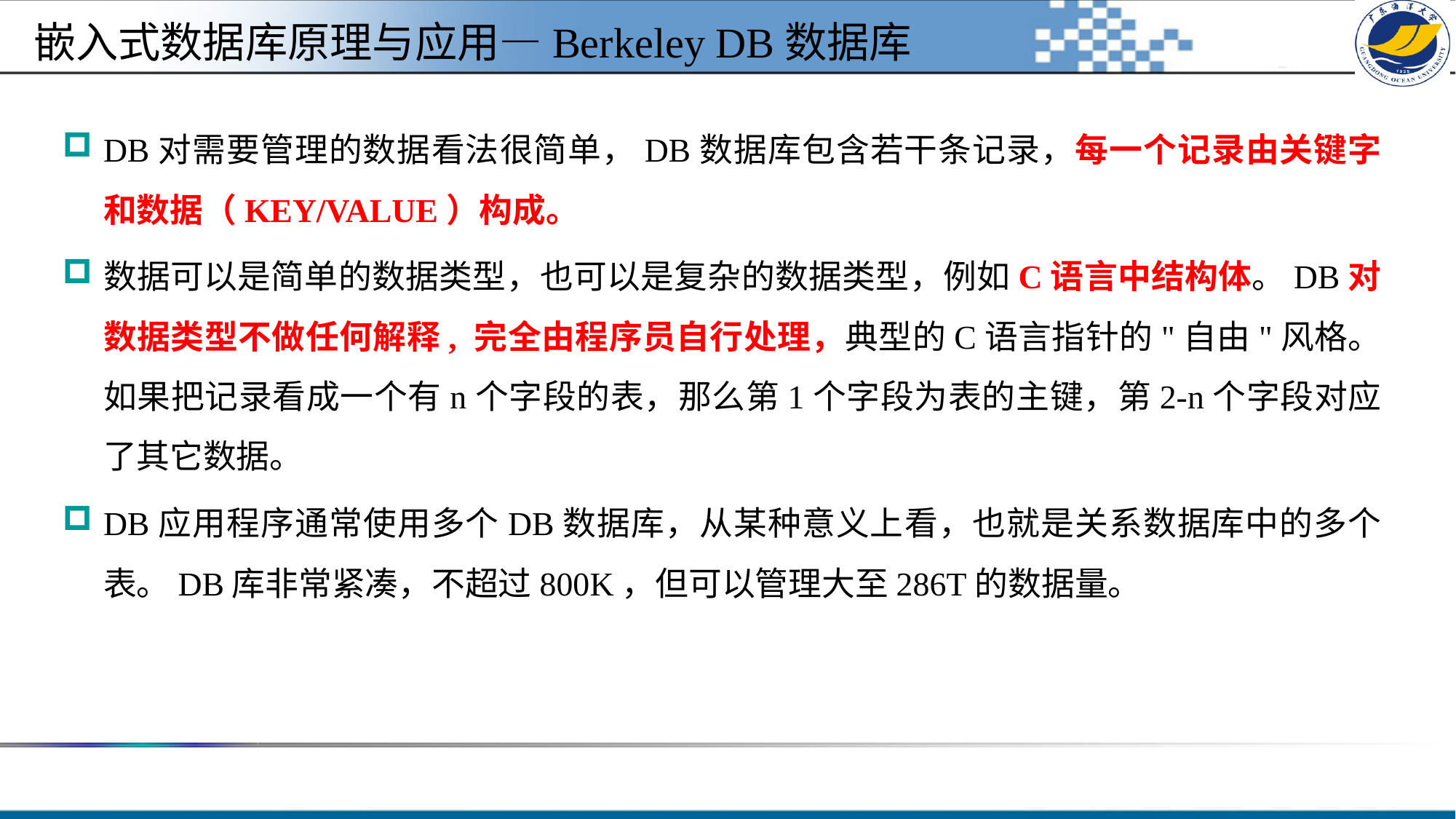

#
嵌入式数据库原理与应用—Berkeley DB数据库
DB对需要管理的数据看法很简单，DB数据库包含若干条记录，每一个记录由关键字和数据（KEY/VALUE）构成。
数据可以是简单的数据类型，也可以是复杂的数据类型，例如C语言中结构体。DB对数据类型不做任何解释, 完全由程序员自行处理，典型的C语言指针的"自由"风格。如果把记录看成一个有n个字段的表，那么第1个字段为表的主键，第2-n个字段对应了其它数据。
DB应用程序通常使用多个DB数据库，从某种意义上看，也就是关系数据库中的多个表。DB库非常紧凑，不超过800K，但可以管理大至286T的数据量。